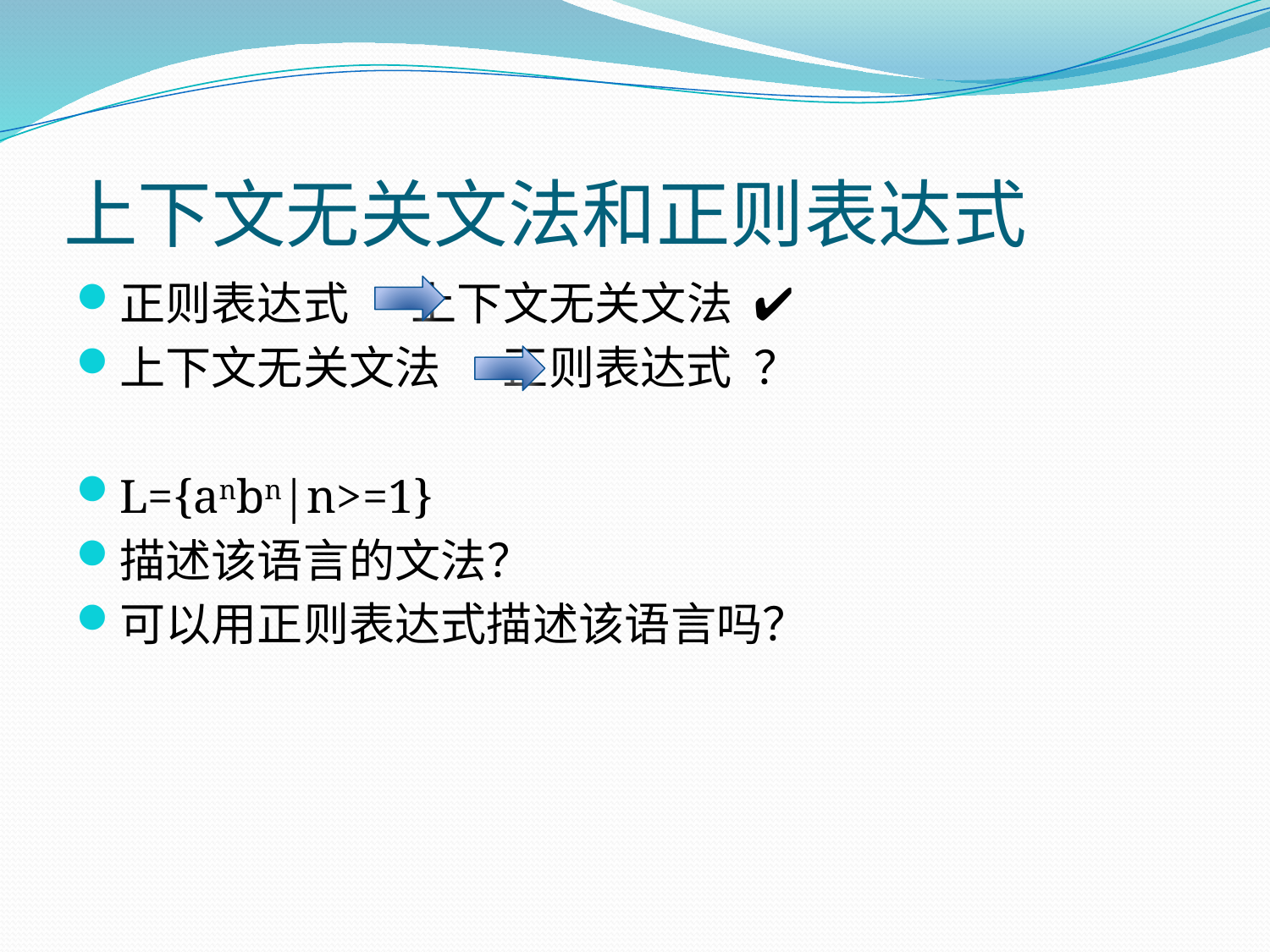

# 上下文无关文法和正则表达式
正则表达式      上下文无关文法  ✔
上下文无关文法      正则表达式  ？

L={anbn|n>=1}
描述该语言的文法？
可以用正则表达式描述该语言吗？